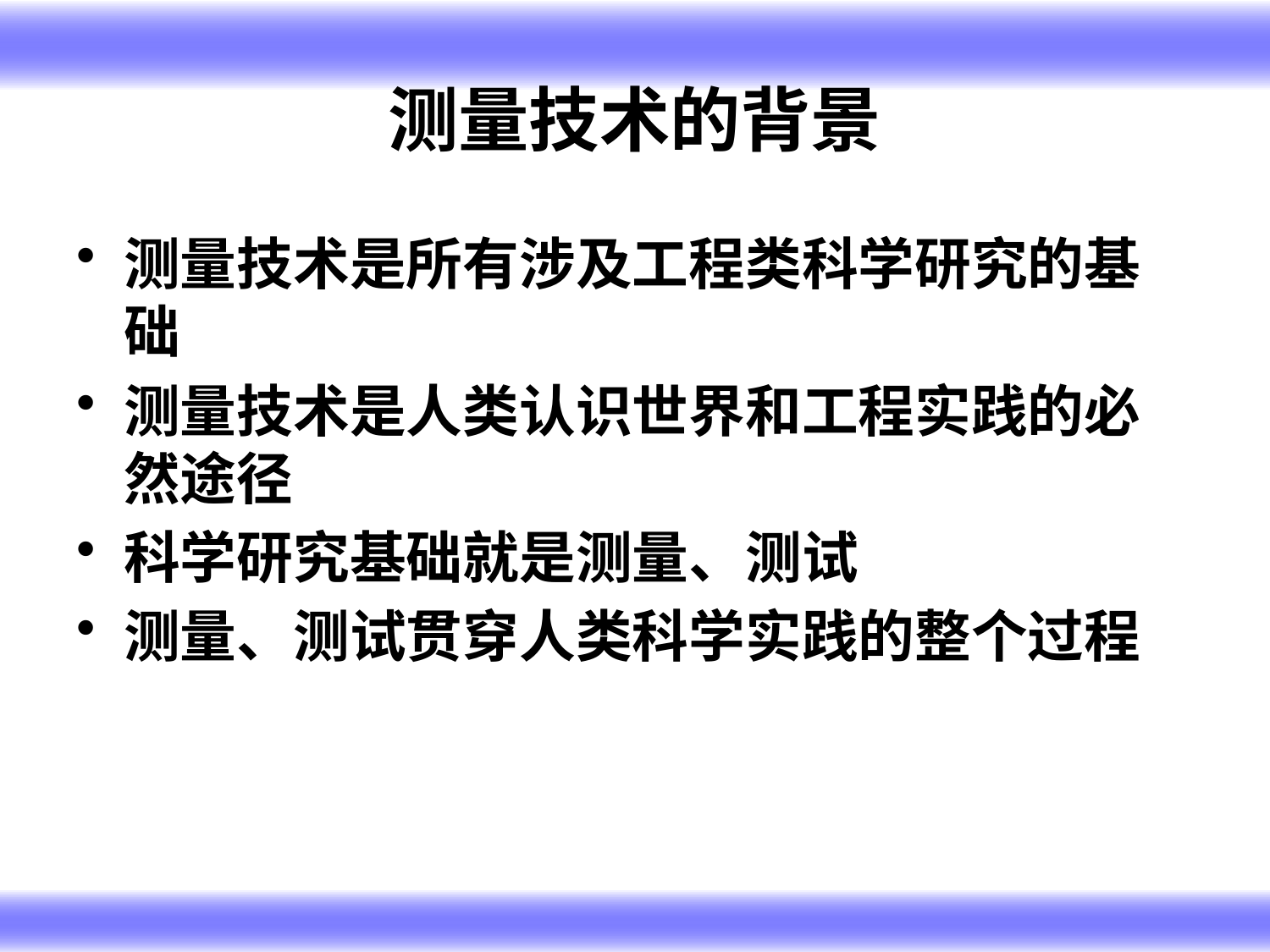

# 测量技术的背景
测量技术是所有涉及工程类科学研究的基础
测量技术是人类认识世界和工程实践的必然途径
科学研究基础就是测量、测试
测量、测试贯穿人类科学实践的整个过程